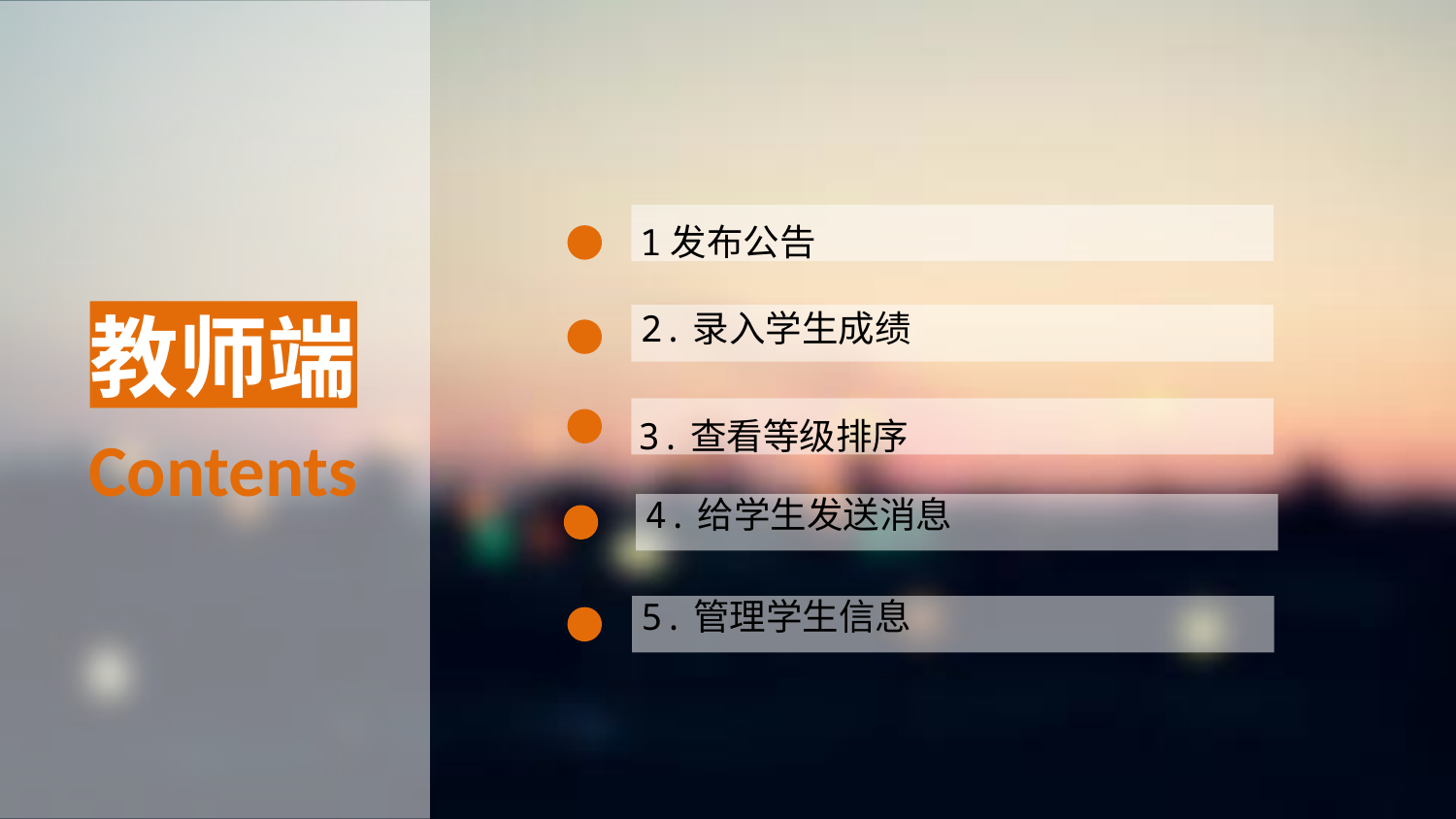

1发布公告

教师端

2.录入学生成绩

3.查看等级排序

Contents
4.给学生发送消息

5.管理学生信息